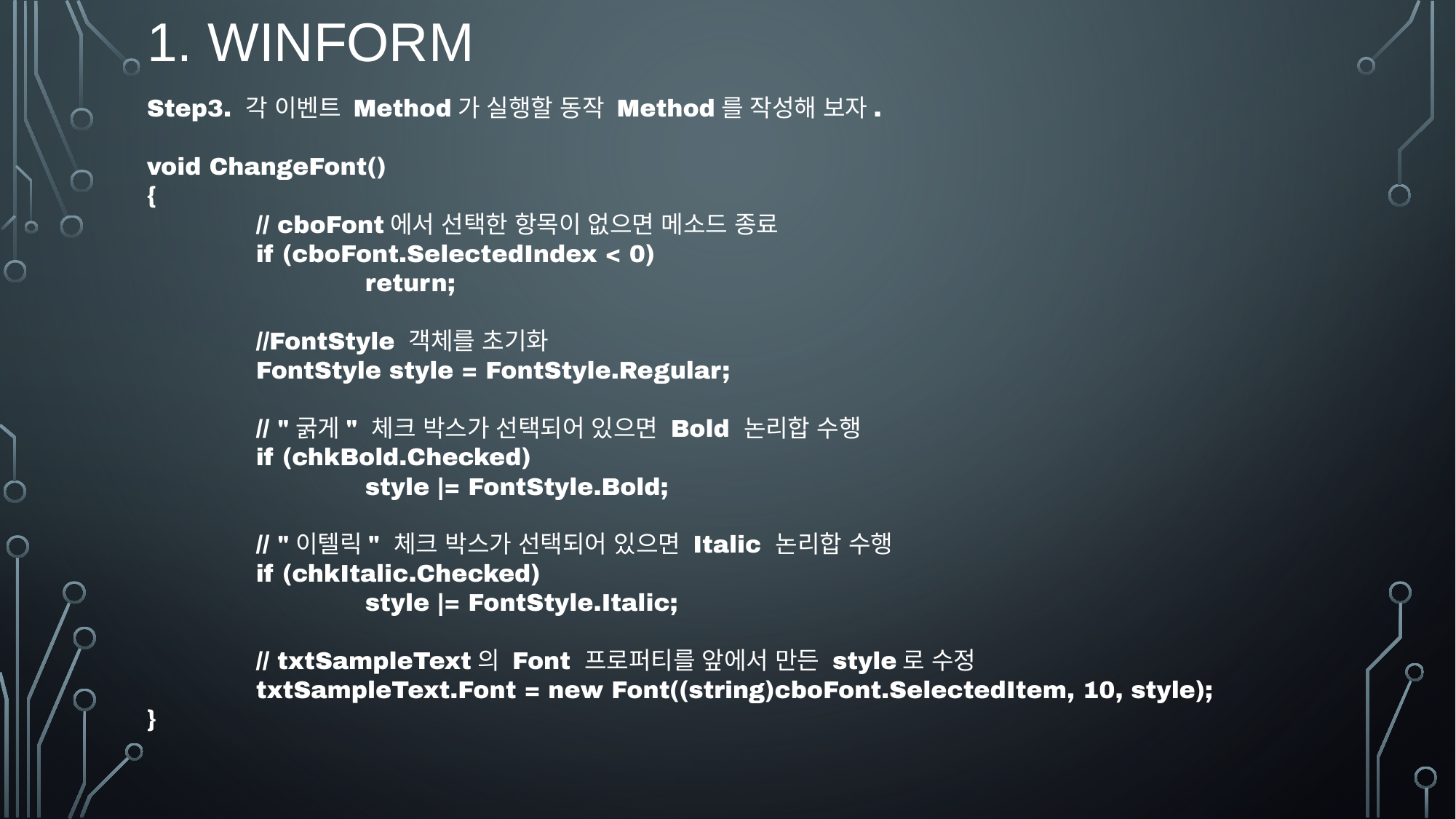

# 1. winform
Step3. 각 이벤트 Method가 실행할 동작 Method를 작성해 보자.

void ChangeFont()
{
	// cboFont에서 선택한 항목이 없으면 메소드 종료
	if (cboFont.SelectedIndex < 0)
		return;

	//FontStyle 객체를 초기화
	FontStyle style = FontStyle.Regular;

	// "굵게" 체크 박스가 선택되어 있으면 Bold 논리합 수행
	if (chkBold.Checked)
		style |= FontStyle.Bold;

	// "이텔릭" 체크 박스가 선택되어 있으면 Italic 논리합 수행
	if (chkItalic.Checked)
		style |= FontStyle.Italic;

	// txtSampleText의 Font 프로퍼티를 앞에서 만든 style로 수정
	txtSampleText.Font = new Font((string)cboFont.SelectedItem, 10, style);
}